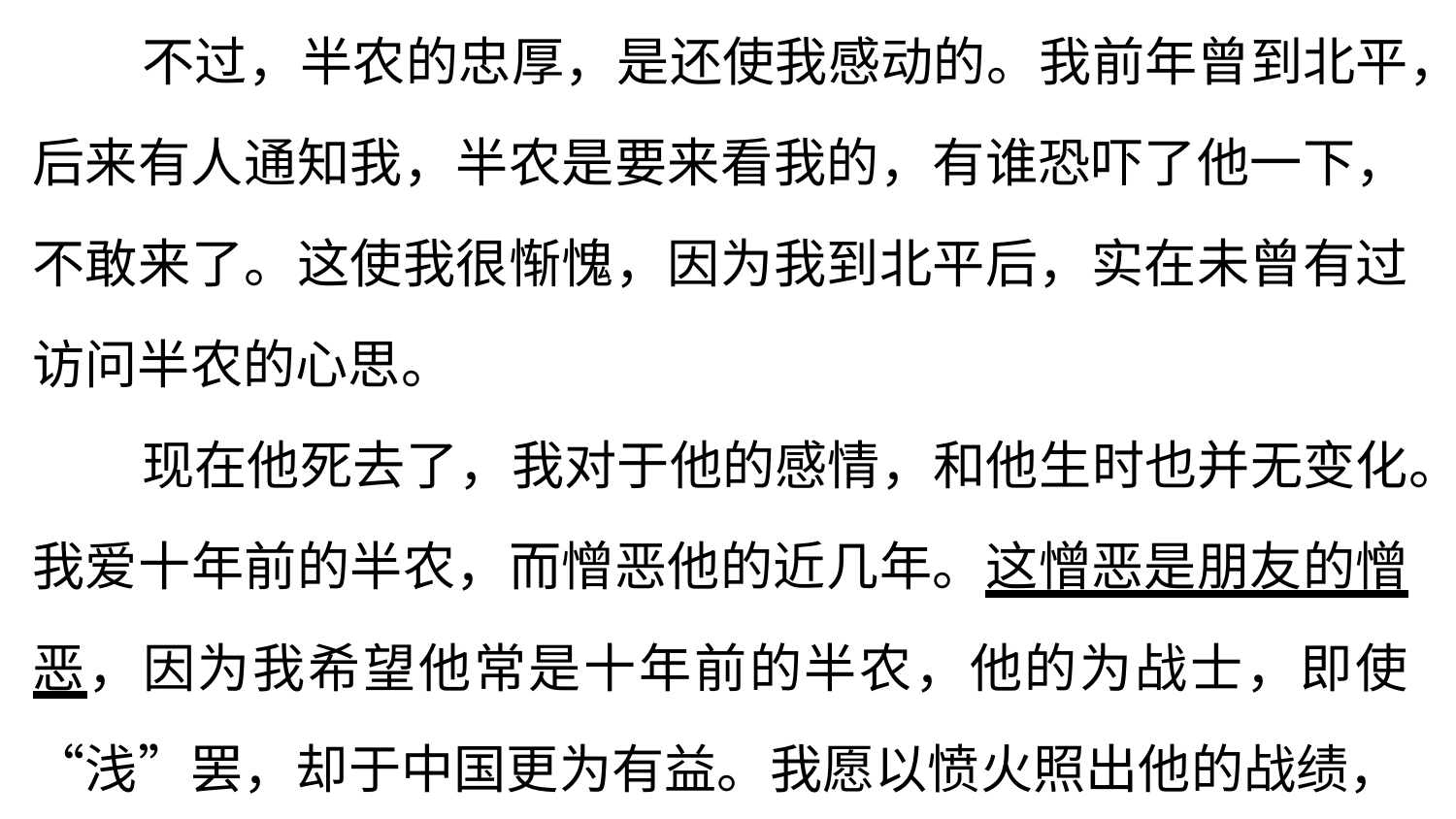

不过，半农的忠厚，是还使我感动的。我前年曾到北平，后来有人通知我，半农是要来看我的，有谁恐吓了他一下，不敢来了。这使我很惭愧，因为我到北平后，实在未曾有过访问半农的心思。
        现在他死去了，我对于他的感情，和他生时也并无变化。我爱十年前的半农，而憎恶他的近几年。这憎恶是朋友的憎恶，因为我希望他常是十年前的半农，他的为战士，即使“浅”罢，却于中国更为有益。我愿以愤火照出他的战绩，